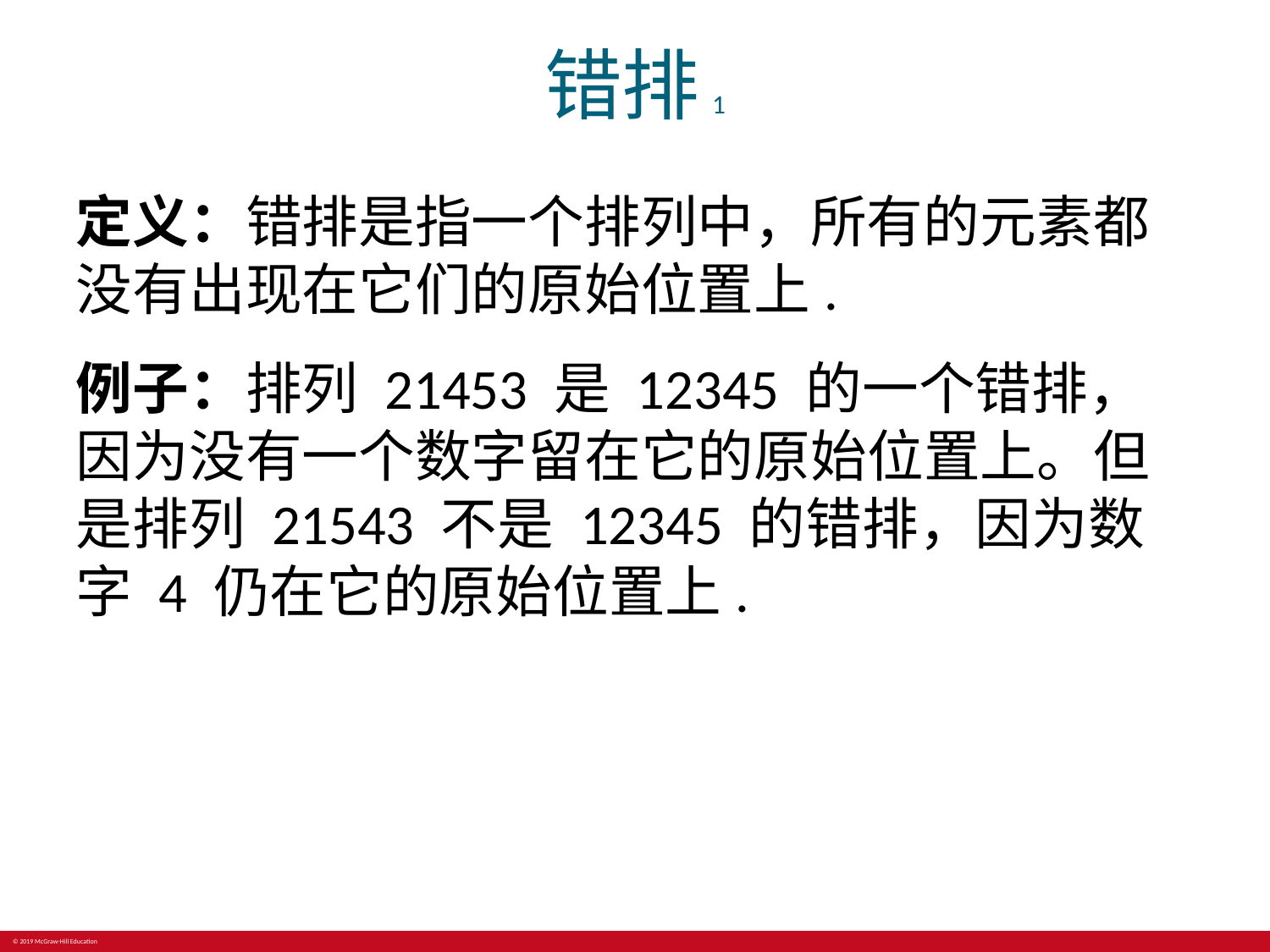

# 错排 1
定义：错排是指一个排列中，所有的元素都没有出现在它们的原始位置上.
例子：排列 21453 是 12345 的一个错排，因为没有一个数字留在它的原始位置上。但是排列 21543 不是 12345 的错排，因为数字 4 仍在它的原始位置上.